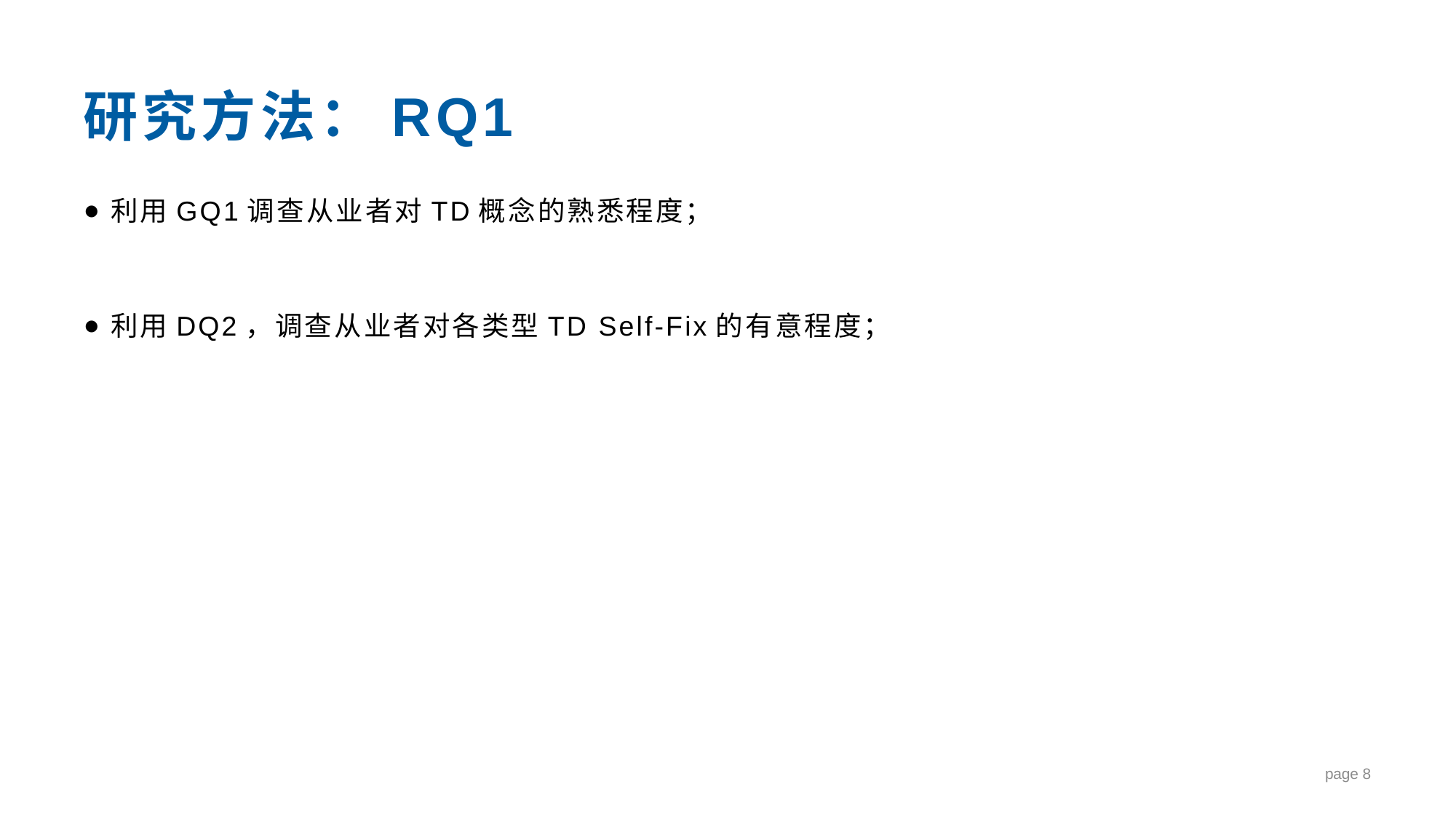

# 研究方法：RQ1
利用GQ1调查从业者对TD概念的熟悉程度；

利用DQ2，调查从业者对各类型TD Self-Fix的有意程度；
page 8